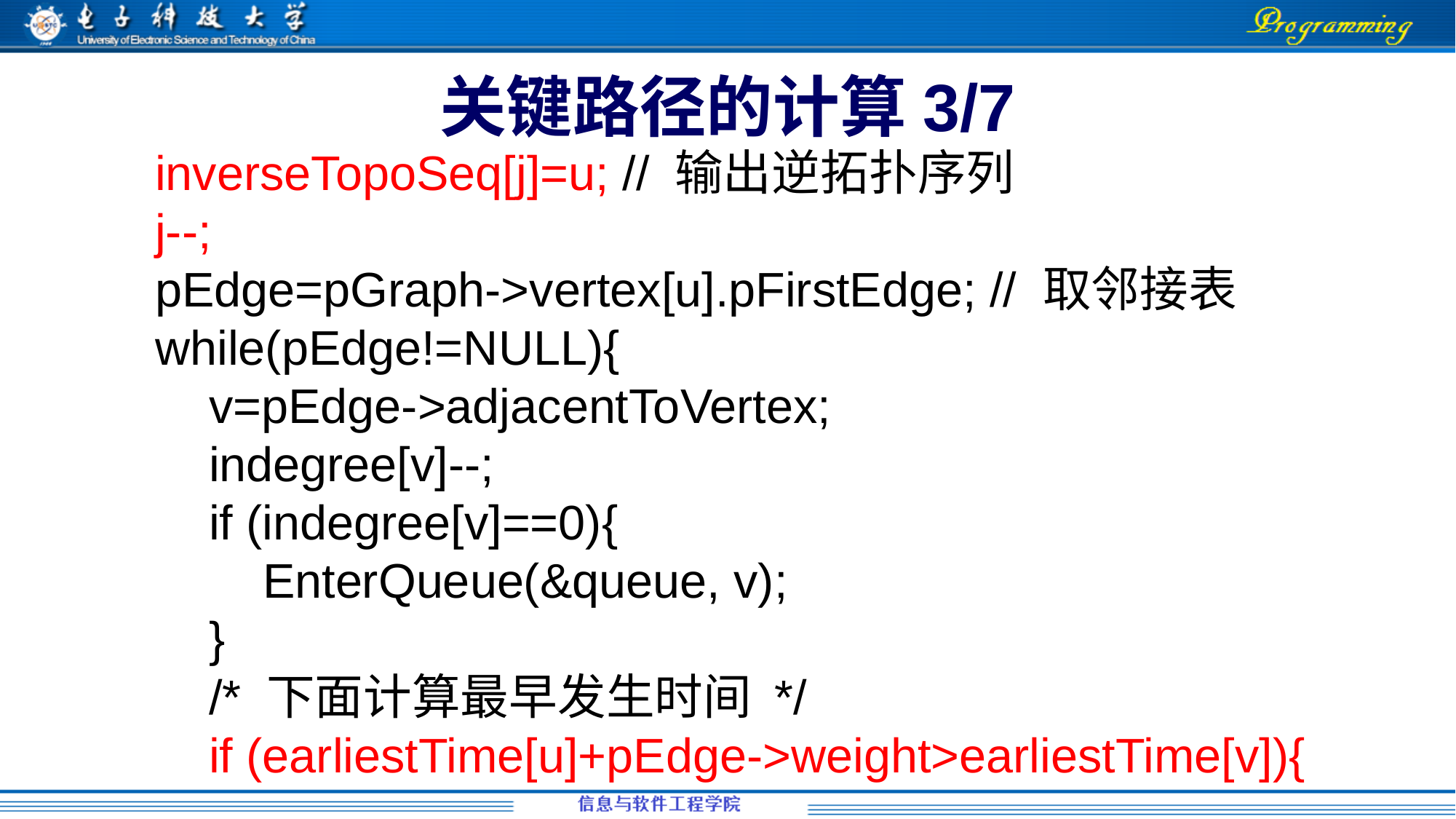

# 关键路径的计算3/7
        inverseTopoSeq[j]=u; // 输出逆拓扑序列
        j--;
        pEdge=pGraph->vertex[u].pFirstEdge; // 取邻接表
        while(pEdge!=NULL){
            v=pEdge->adjacentToVertex;
            indegree[v]--;
            if (indegree[v]==0){
                EnterQueue(&queue, v);
            }
            /* 下面计算最早发生时间 */
            if (earliestTime[u]+pEdge->weight>earliestTime[v]){